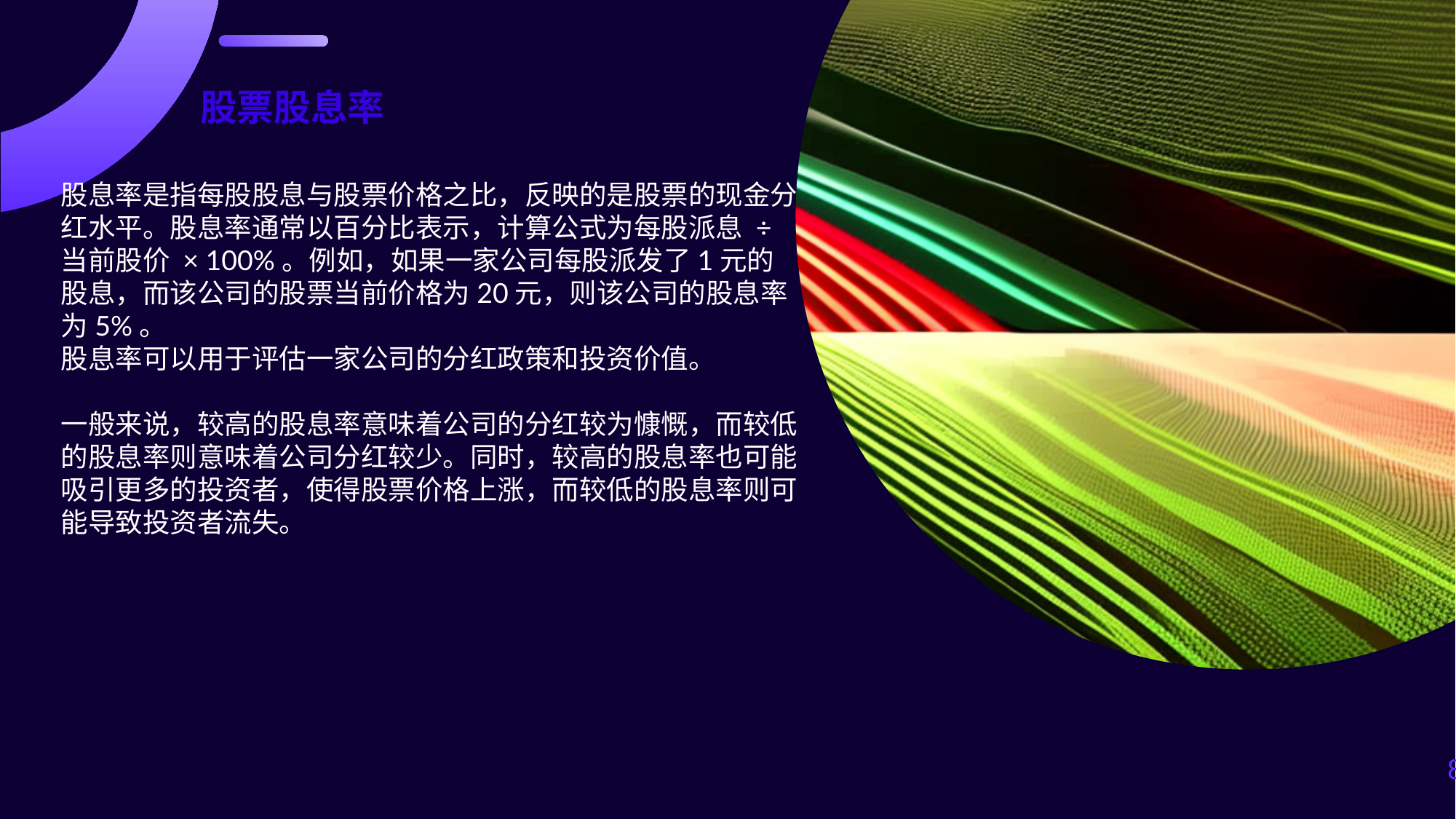

股票股息率
股息率是指每股股息与股票价格之比，反映的是股票的现金分红水平。股息率通常以百分比表示，计算公式为每股派息 ÷ 当前股价 × 100%。例如，如果一家公司每股派发了1元的股息，而该公司的股票当前价格为20元，则该公司的股息率为5%。
股息率可以用于评估一家公司的分红政策和投资价值。

一般来说，较高的股息率意味着公司的分红较为慷慨，而较低的股息率则意味着公司分红较少。同时，较高的股息率也可能吸引更多的投资者，使得股票价格上涨，而较低的股息率则可能导致投资者流失。